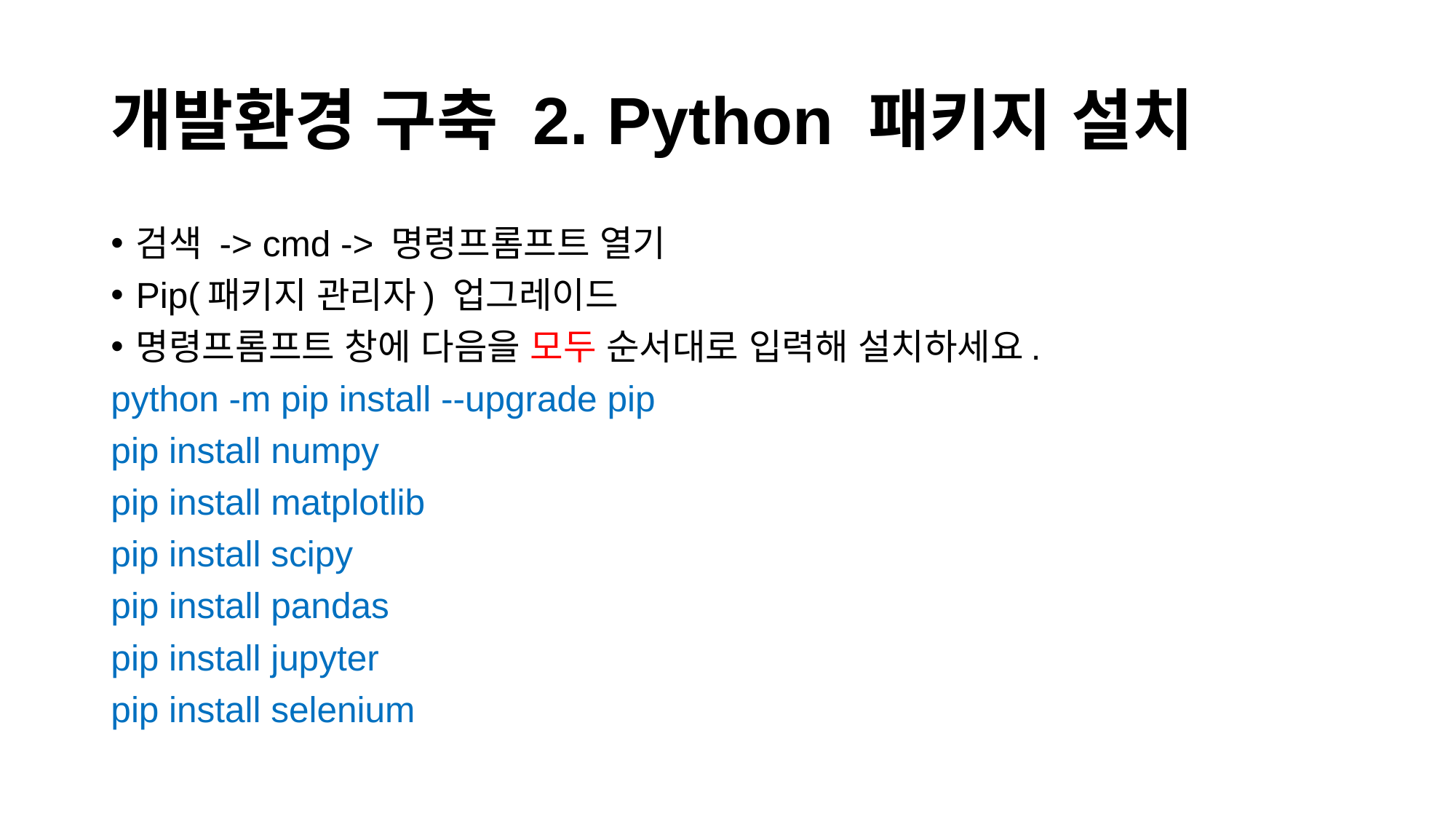

# 개발환경 구축 2. Python 패키지 설치
검색 -> cmd -> 명령프롬프트 열기
Pip(패키지 관리자) 업그레이드
명령프롬프트 창에 다음을 모두 순서대로 입력해 설치하세요.
python -m pip install --upgrade pip
pip install numpy
pip install matplotlib
pip install scipy
pip install pandas
pip install jupyter
pip install selenium